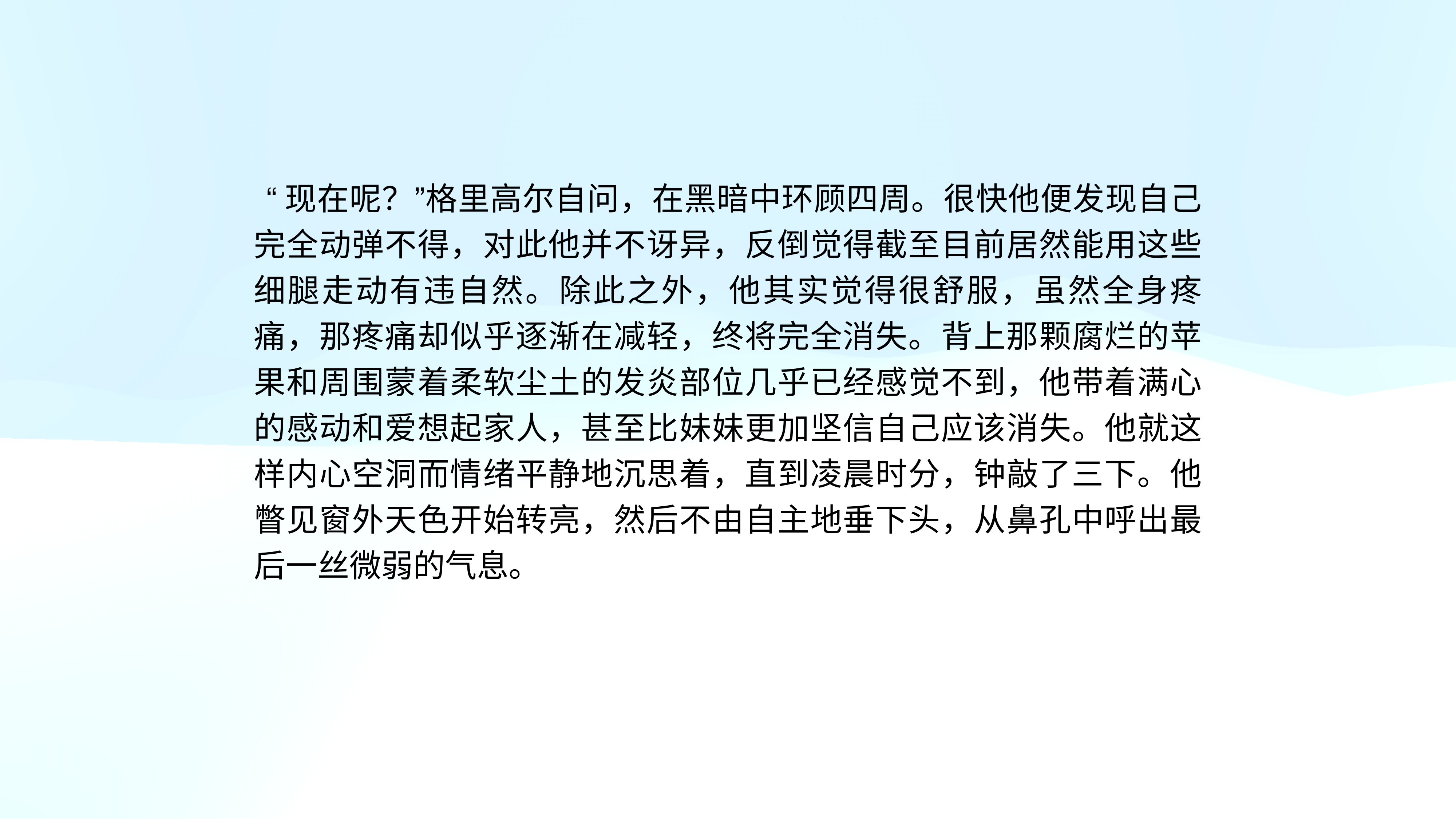

“现在呢？”格里高尔自问，在黑暗中环顾四周。很快他便发现自己完全动弹不得，对此他并不讶异，反倒觉得截至目前居然能用这些细腿走动有违自然。除此之外，他其实觉得很舒服，虽然全身疼痛，那疼痛却似乎逐渐在减轻，终将完全消失。背上那颗腐烂的苹果和周围蒙着柔软尘土的发炎部位几乎已经感觉不到，他带着满心的感动和爱想起家人，甚至比妹妹更加坚信自己应该消失。他就这样内心空洞而情绪平静地沉思着，直到凌晨时分，钟敲了三下。他瞥见窗外天色开始转亮，然后不由自主地垂下头，从鼻孔中呼出最后一丝微弱的气息。